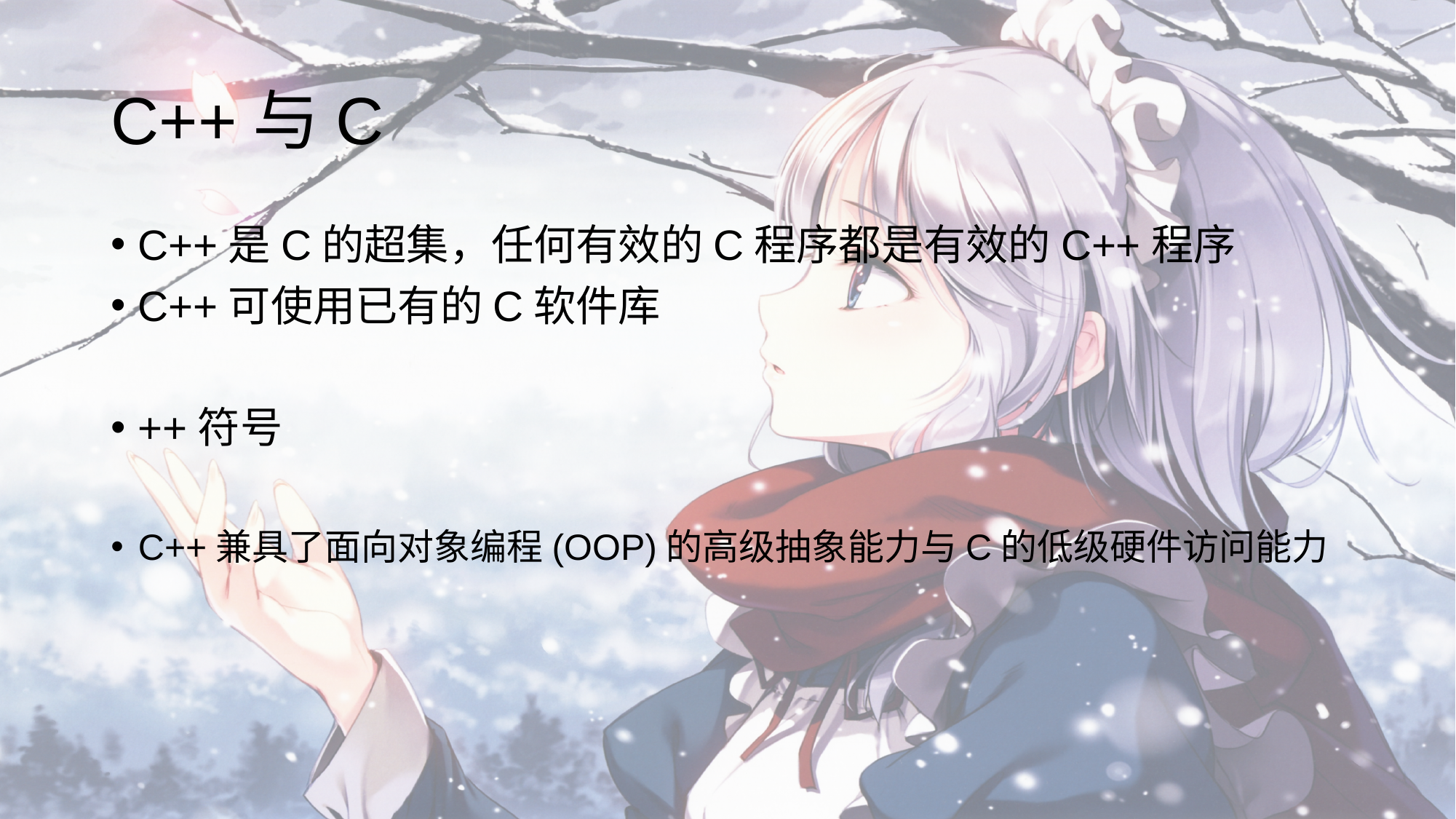

# C++与C
C++是C的超集，任何有效的C程序都是有效的C++程序
C++可使用已有的C软件库

++符号

C++兼具了面向对象编程(OOP)的高级抽象能力与C的低级硬件访问能力